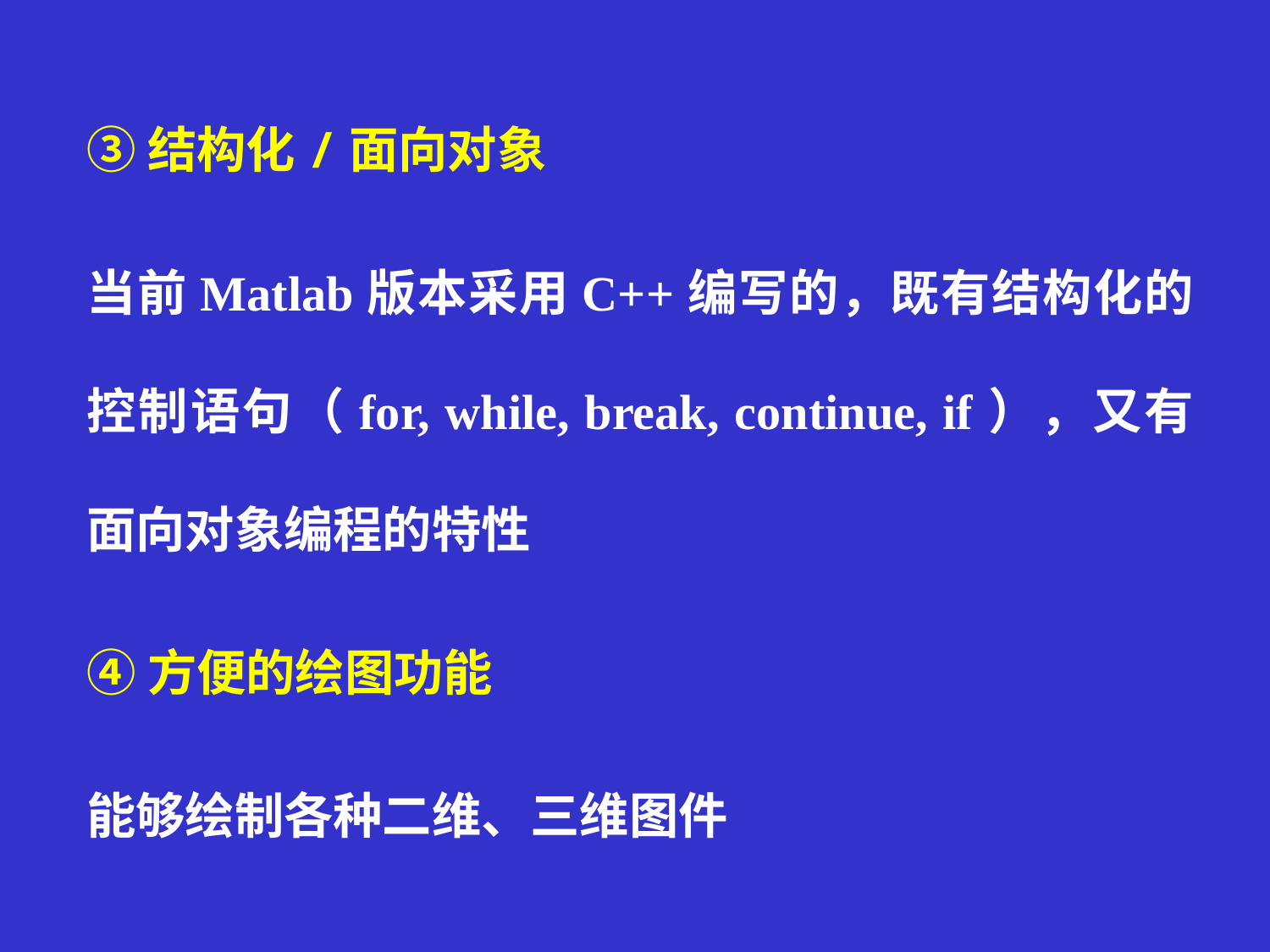

③结构化/面向对象
当前Matlab版本采用C++编写的，既有结构化的控制语句（for, while, break, continue, if），又有面向对象编程的特性
④方便的绘图功能
能够绘制各种二维、三维图件